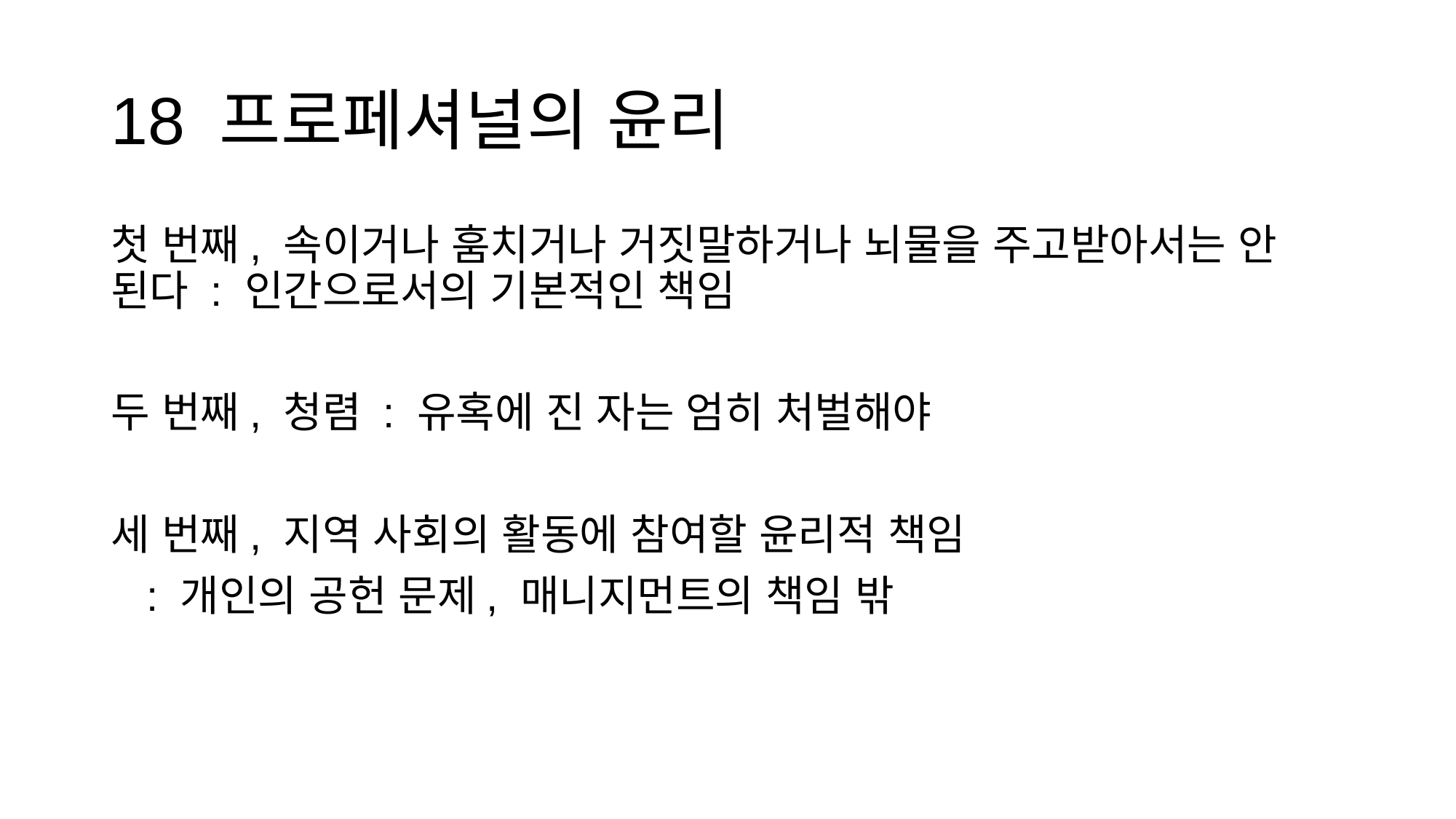

# 18 프로페셔널의 윤리
첫 번째, 속이거나 훔치거나 거짓말하거나 뇌물을 주고받아서는 안 된다 : 인간으로서의 기본적인 책임

두 번째, 청렴 : 유혹에 진 자는 엄히 처벌해야

세 번째, 지역 사회의 활동에 참여할 윤리적 책임
   : 개인의 공헌 문제, 매니지먼트의 책임 밖